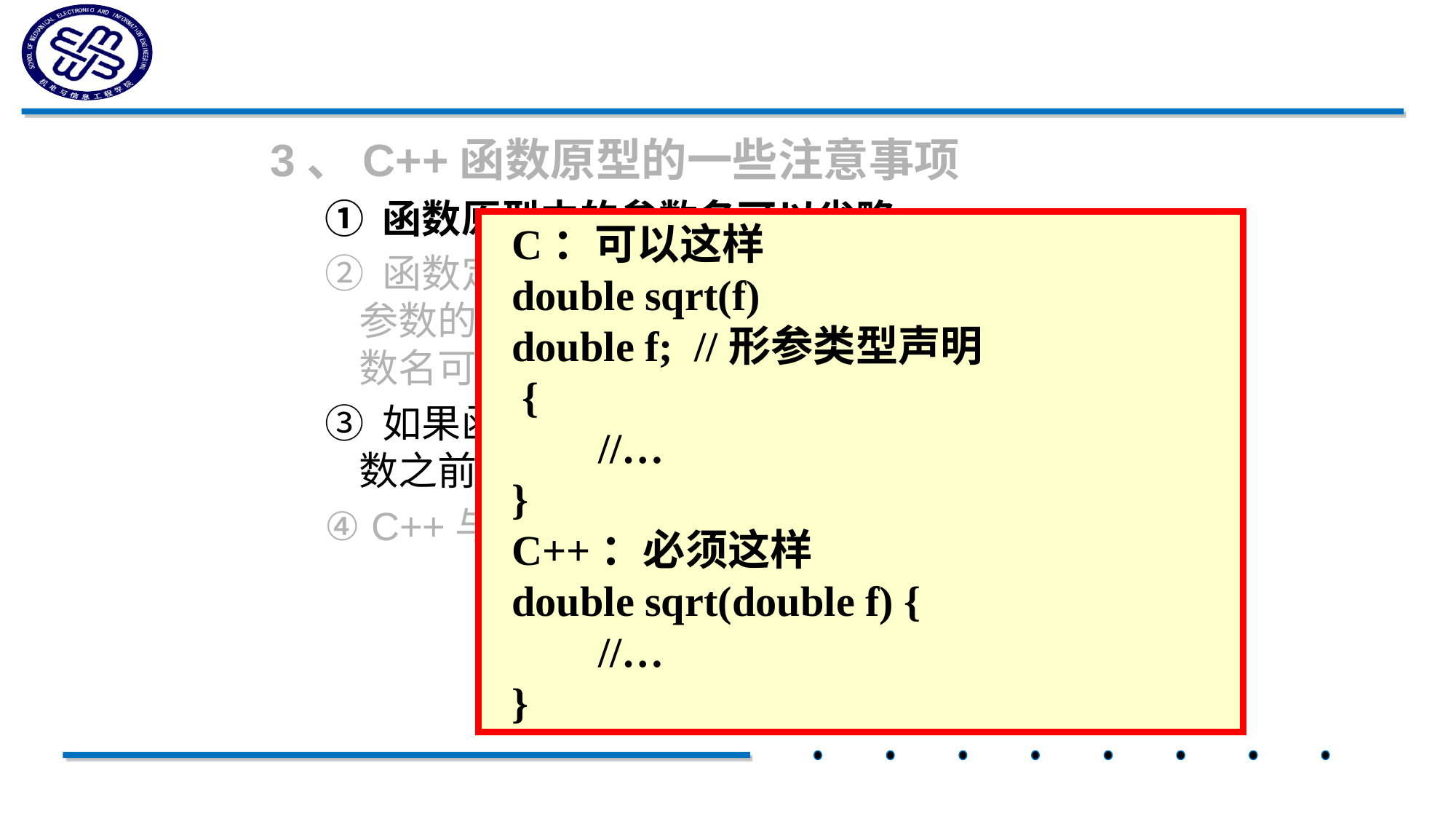

#
3、C++函数原型的一些注意事项
① 函数原型中的参数名可以省略。
② 函数定义时的返回类型、函数名、参数个数、参数的次序和类型必须与函数原型相符，但参数名可以不同。
③ 如果函数的定义出现在程序中第一次调用此函数之前，就不需要函数原型。
④ C++与C语言的函数参数声明存在区别：
C：可以这样
double sqrt(f)
double f;  //形参类型声明
 {
	//…
}
C++：必须这样
double sqrt(double f) {
	//…
}